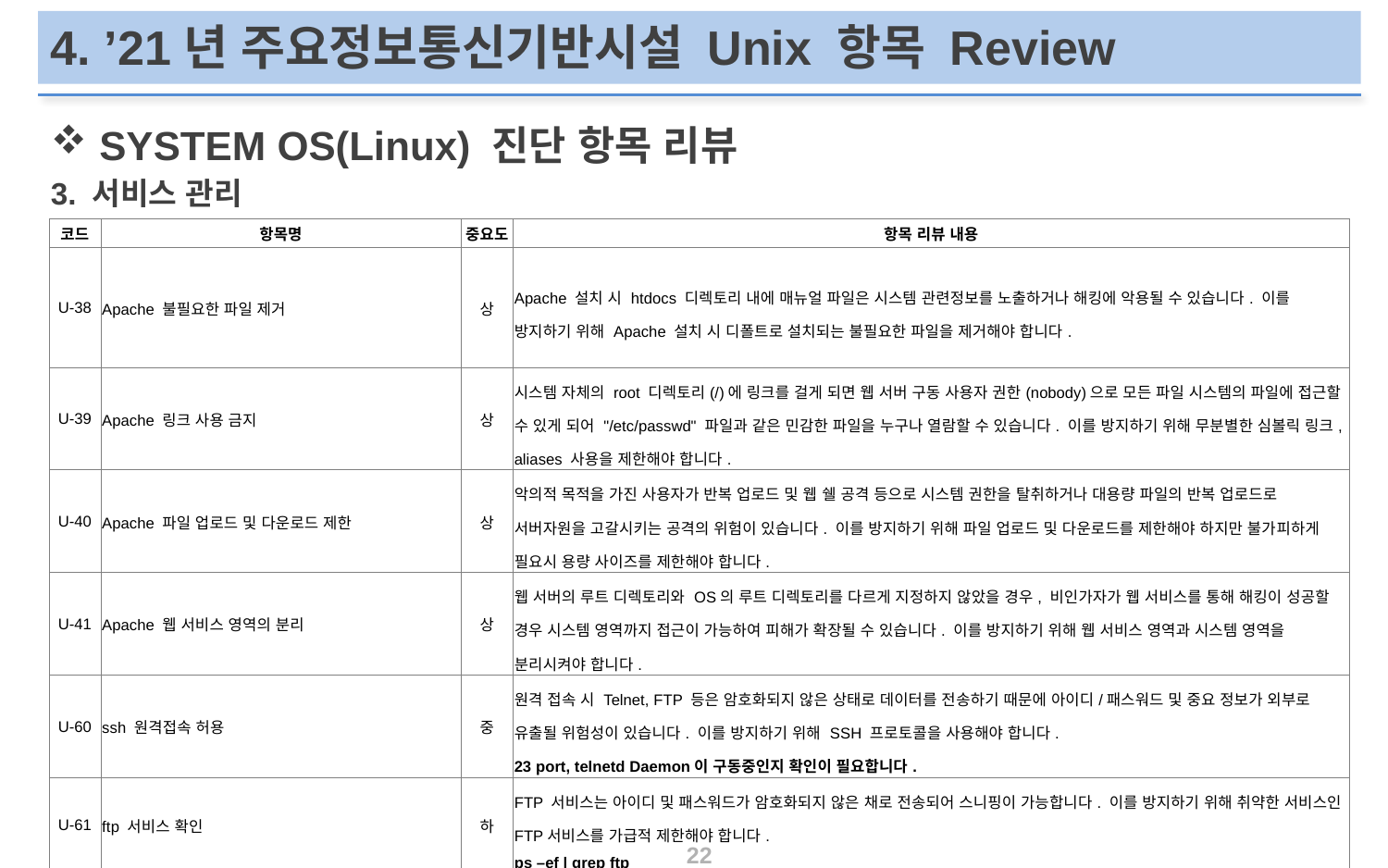

# 4. ’21년 주요정보통신기반시설 Unix 항목 Review
SYSTEM OS(Linux) 진단 항목 리뷰
3. 서비스 관리
| 코드 | 항목명 | 중요도 | 항목 리뷰 내용 |
| --- | --- | --- | --- |
| U-38 | Apache 불필요한 파일 제거 | 상 | Apache 설치 시 htdocs 디렉토리 내에 매뉴얼 파일은 시스템 관련정보를 노출하거나 해킹에 악용될 수 있습니다. 이를 방지하기 위해 Apache 설치 시 디폴트로 설치되는 불필요한 파일을 제거해야 합니다. |
| U-39 | Apache 링크 사용 금지 | 상 | 시스템 자체의 root 디렉토리(/)에 링크를 걸게 되면 웹 서버 구동 사용자 권한(nobody)으로 모든 파일 시스템의 파일에 접근할 수 있게 되어 "/etc/passwd" 파일과 같은 민감한 파일을 누구나 열람할 수 있습니다. 이를 방지하기 위해 무분별한 심볼릭 링크, aliases 사용을 제한해야 합니다. |
| U-40 | Apache 파일 업로드 및 다운로드 제한 | 상 | 악의적 목적을 가진 사용자가 반복 업로드 및 웹 쉘 공격 등으로 시스템 권한을 탈취하거나 대용량 파일의 반복 업로드로 서버자원을 고갈시키는 공격의 위험이 있습니다. 이를 방지하기 위해 파일 업로드 및 다운로드를 제한해야 하지만 불가피하게 필요시 용량 사이즈를 제한해야 합니다. |
| U-41 | Apache 웹 서비스 영역의 분리 | 상 | 웹 서버의 루트 디렉토리와 OS의 루트 디렉토리를 다르게 지정하지 않았을 경우, 비인가자가 웹 서비스를 통해 해킹이 성공할 경우 시스템 영역까지 접근이 가능하여 피해가 확장될 수 있습니다. 이를 방지하기 위해 웹 서비스 영역과 시스템 영역을 분리시켜야 합니다. |
| U-60 | ssh 원격접속 허용 | 중 | 원격 접속 시 Telnet, FTP 등은 암호화되지 않은 상태로 데이터를 전송하기 때문에 아이디/패스워드 및 중요 정보가 외부로 유출될 위험성이 있습니다. 이를 방지하기 위해 SSH 프로토콜을 사용해야 합니다. 23 port, telnetd Daemon이 구동중인지 확인이 필요합니다. |
| U-61 | ftp 서비스 확인 | 하 | FTP 서비스는 아이디 및 패스워드가 암호화되지 않은 채로 전송되어 스니핑이 가능합니다. 이를 방지하기 위해 취약한 서비스인 FTP서비스를 가급적 제한해야 합니다. ps –ef | grep ftp |
22